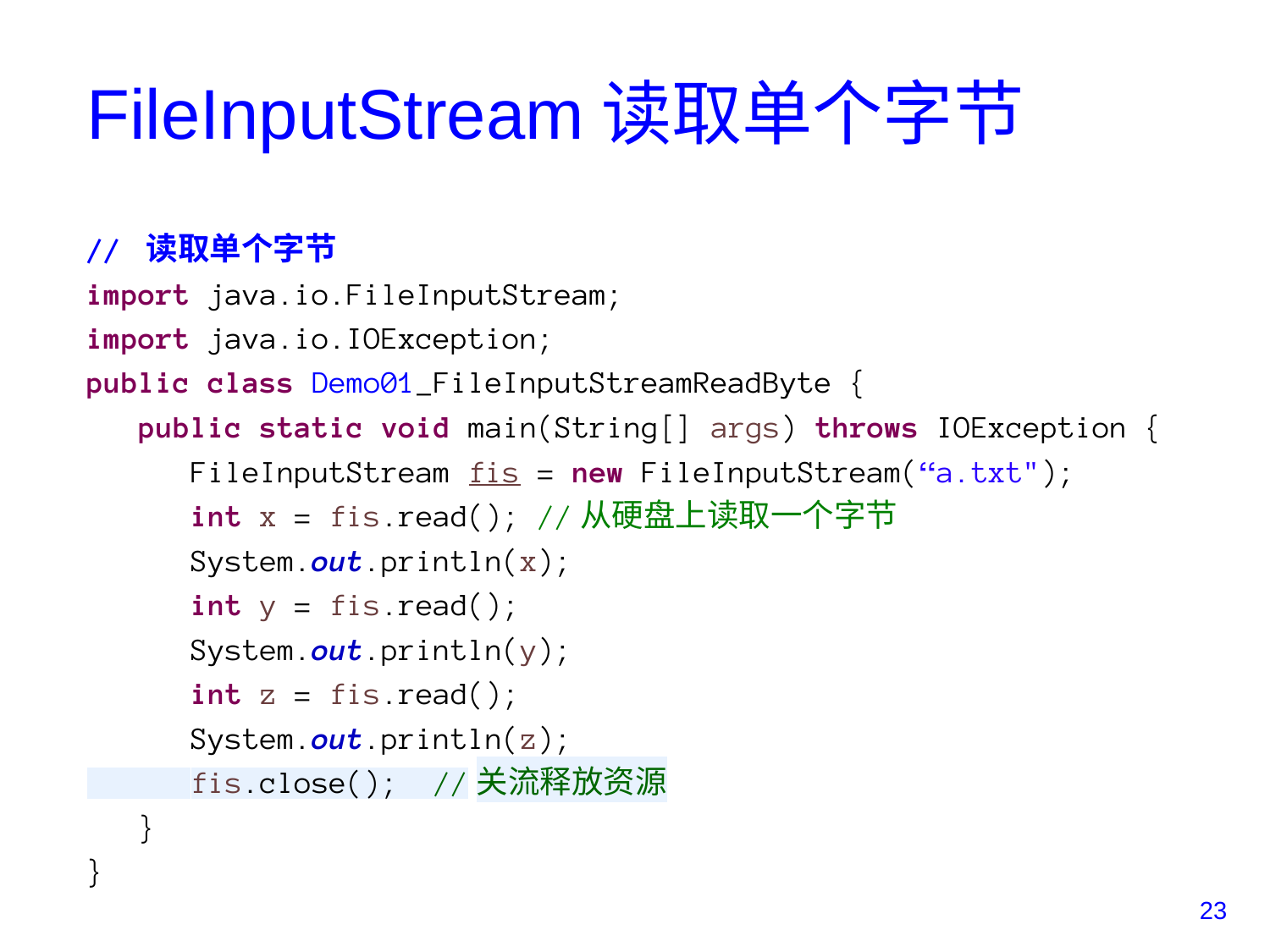

# FileInputStream读取单个字节
// 读取单个字节
import java.io.FileInputStream;
import java.io.IOException;
public class Demo01_FileInputStreamReadByte {
   public static void main(String[] args) throws IOException {
      FileInputStream fis = new FileInputStream(“a.txt");
      int x = fis.read(); //从硬盘上读取一个字节
      System.out.println(x);
      int y = fis.read();
      System.out.println(y);
      int z = fis.read();
      System.out.println(z);
      fis.close();  //关流释放资源
   }
}
23